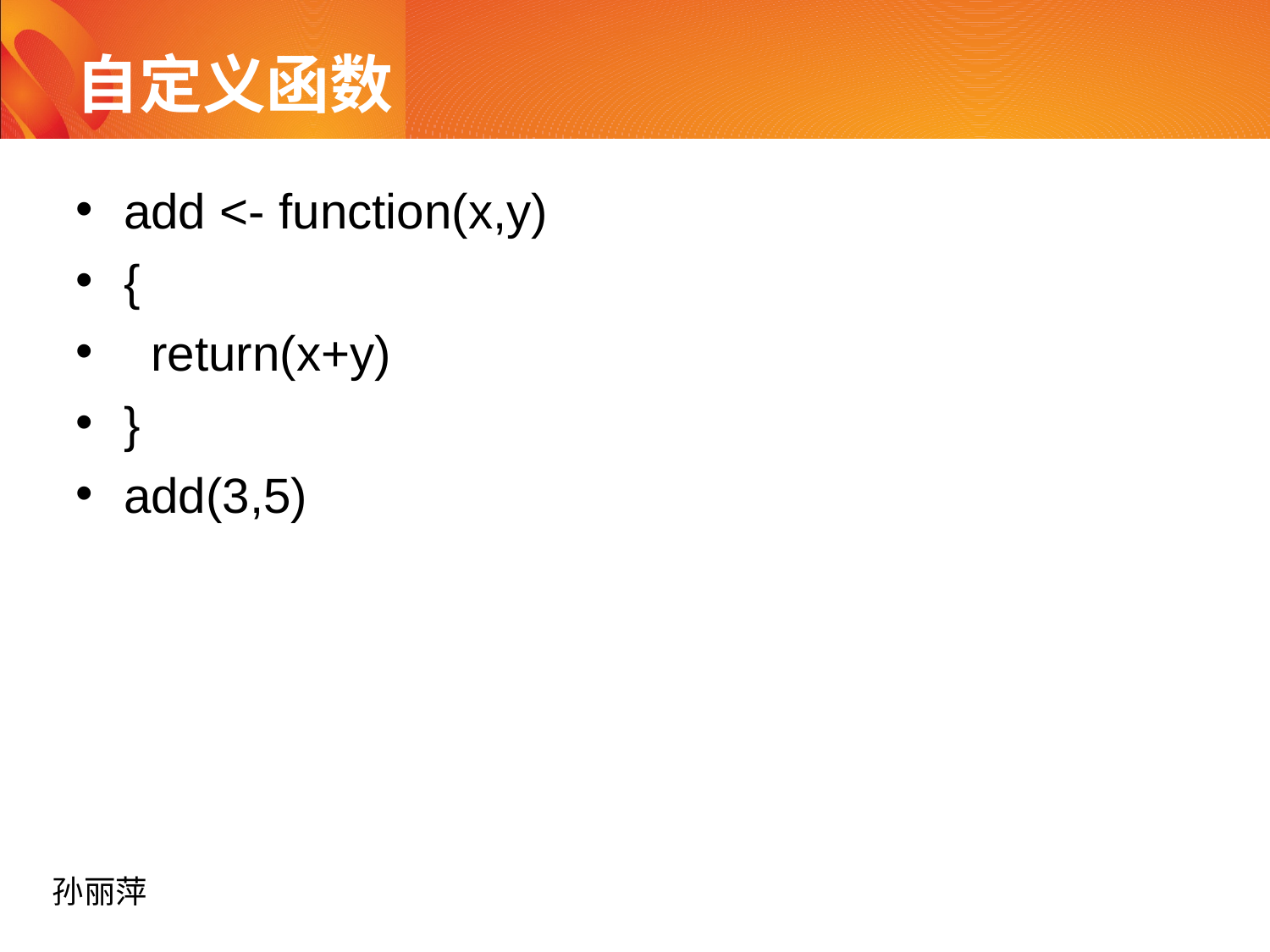

# 自定义函数
add <- function(x,y)
{
  return(x+y)
}
add(3,5)